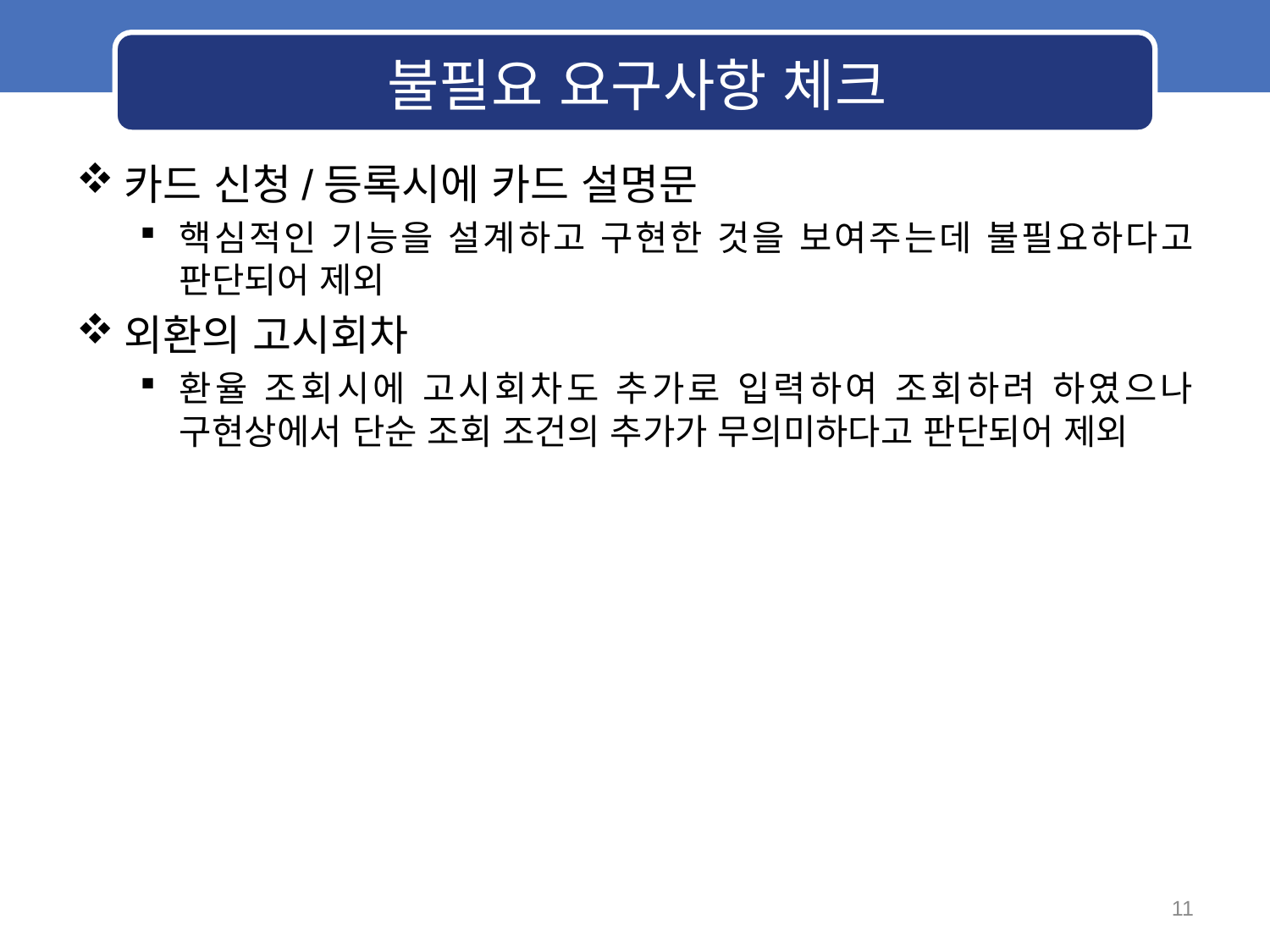

# 불필요 요구사항 체크
카드 신청/등록시에 카드 설명문
핵심적인 기능을 설계하고 구현한 것을 보여주는데 불필요하다고 판단되어 제외
외환의 고시회차
환율 조회시에 고시회차도 추가로 입력하여 조회하려 하였으나 구현상에서 단순 조회 조건의 추가가 무의미하다고 판단되어 제외

11